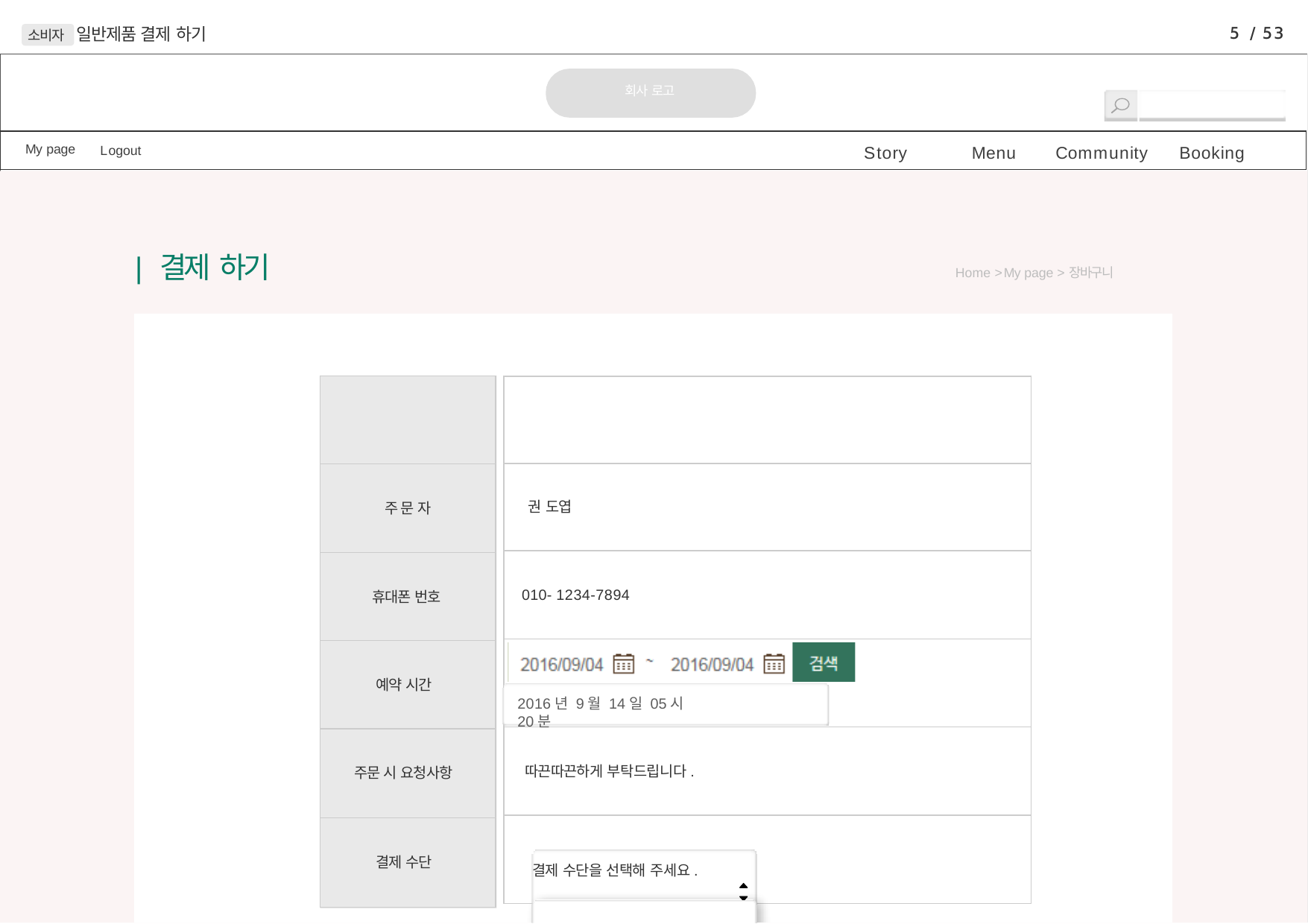

5 / 53
소비자    일반제품 결제 하기

회사 로고

My page
Story
Menu
Community
Booking
Logout

| 결제 하기

Home > My page > 장바구니

|  |
| --- |
| 주 문 자 |
| 휴대폰 번호 |
| 예약 시간 |
| 주문 시 요청사항 |
| 결제 수단 |

권 도엽

010- 1234-7894

2016년 9월 14일 05시 20분

따끈따끈하게 부탁드립니다.

결제 수단을 선택해 주세요.